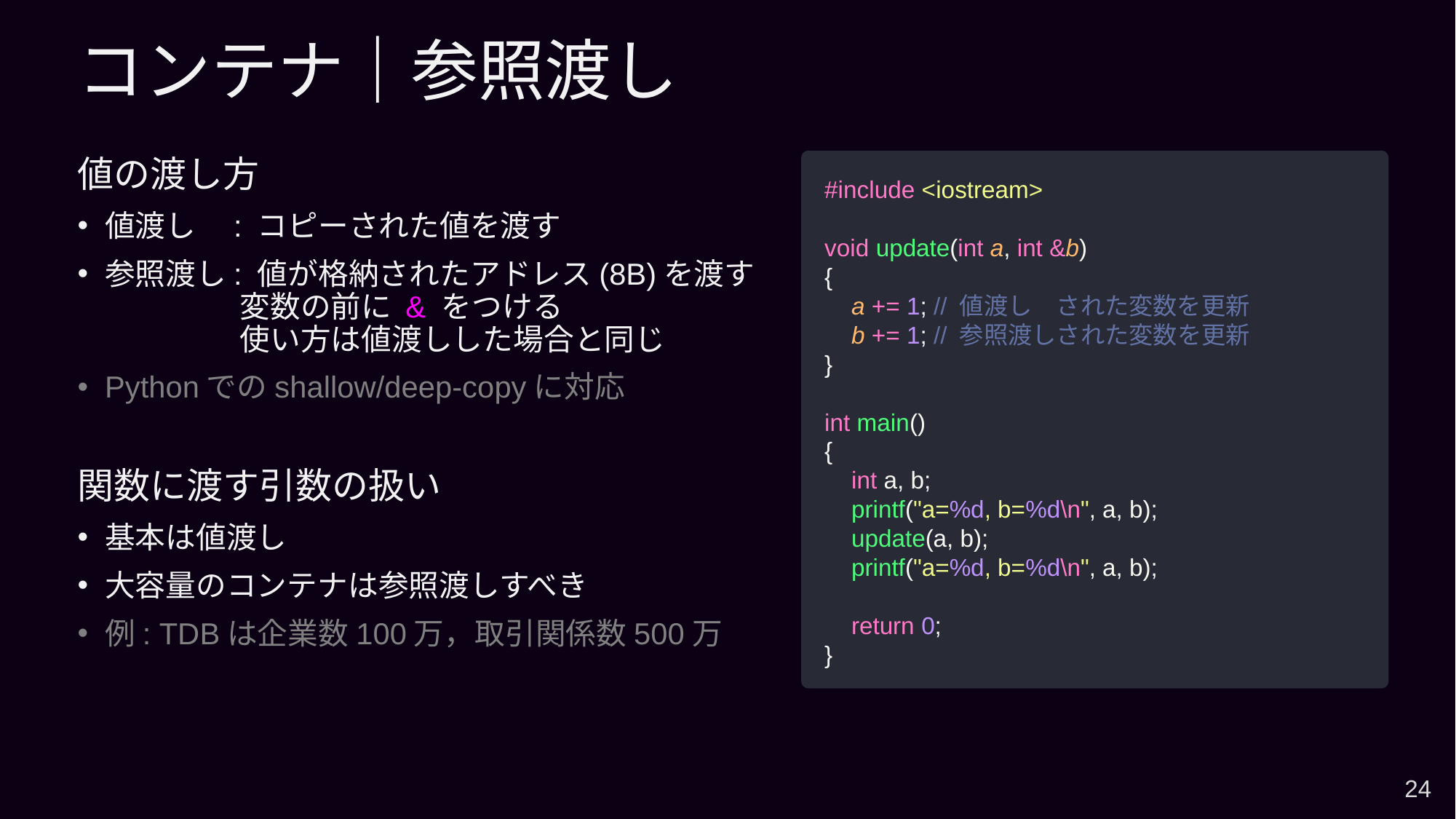

# コンテナ｜参照渡し
値の渡し方
値渡し　: コピーされた値を渡す
参照渡し: 値が格納されたアドレス(8B)を渡す
　　　　  変数の前に & をつける
　　　　  使い方は値渡しした場合と同じ
Pythonでのshallow/deep-copyに対応

関数に渡す引数の扱い
基本は値渡し
大容量のコンテナは参照渡しすべき
例: TDBは企業数100万，取引関係数500万

#include <iostream>
void update(int a, int &b)
{
    a += 1; // 値渡し　された変数を更新
    b += 1; // 参照渡しされた変数を更新
}
int main()
{
    int a, b;
    printf("a=%d, b=%d\n", a, b);
    update(a, b);
    printf("a=%d, b=%d\n", a, b);
    return 0;
}
24